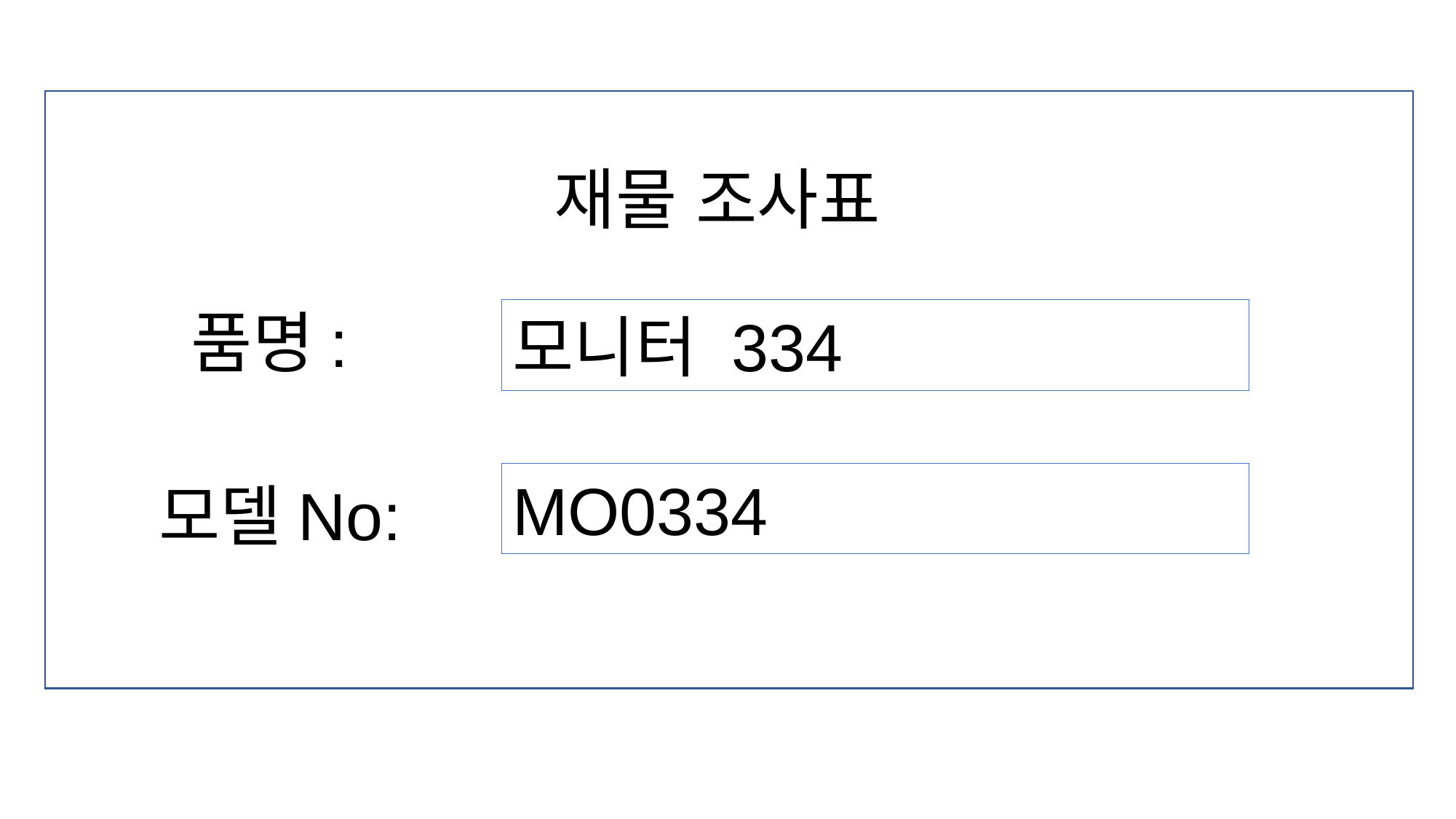

재물 조사표
품명:
모니터 334
MO0334
모델No: